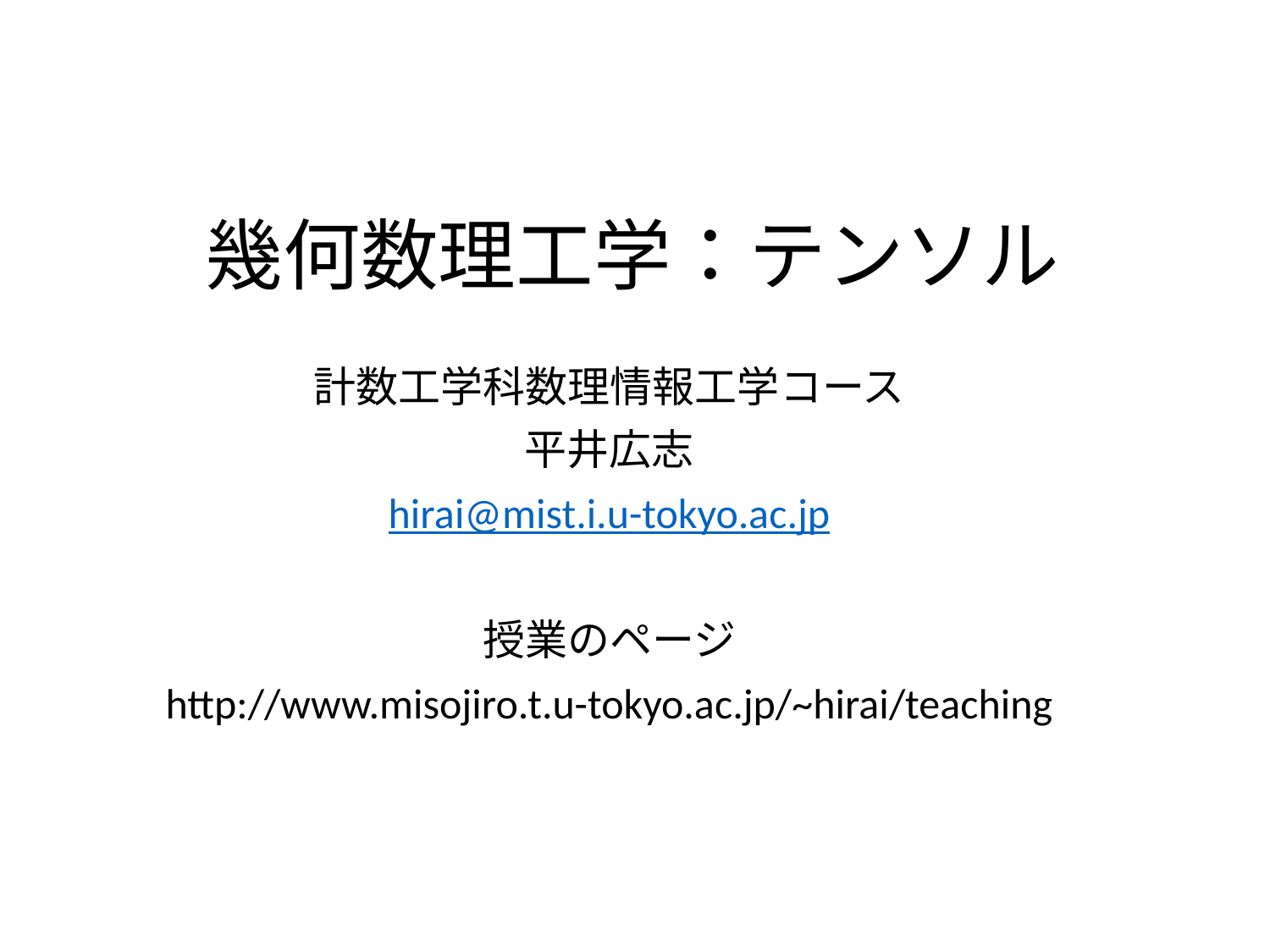

# 幾何数理工学：テンソル
計数工学科数理情報工学コース
平井広志
hirai@mist.i.u-tokyo.ac.jp

授業のページ
http://www.misojiro.t.u-tokyo.ac.jp/~hirai/teaching